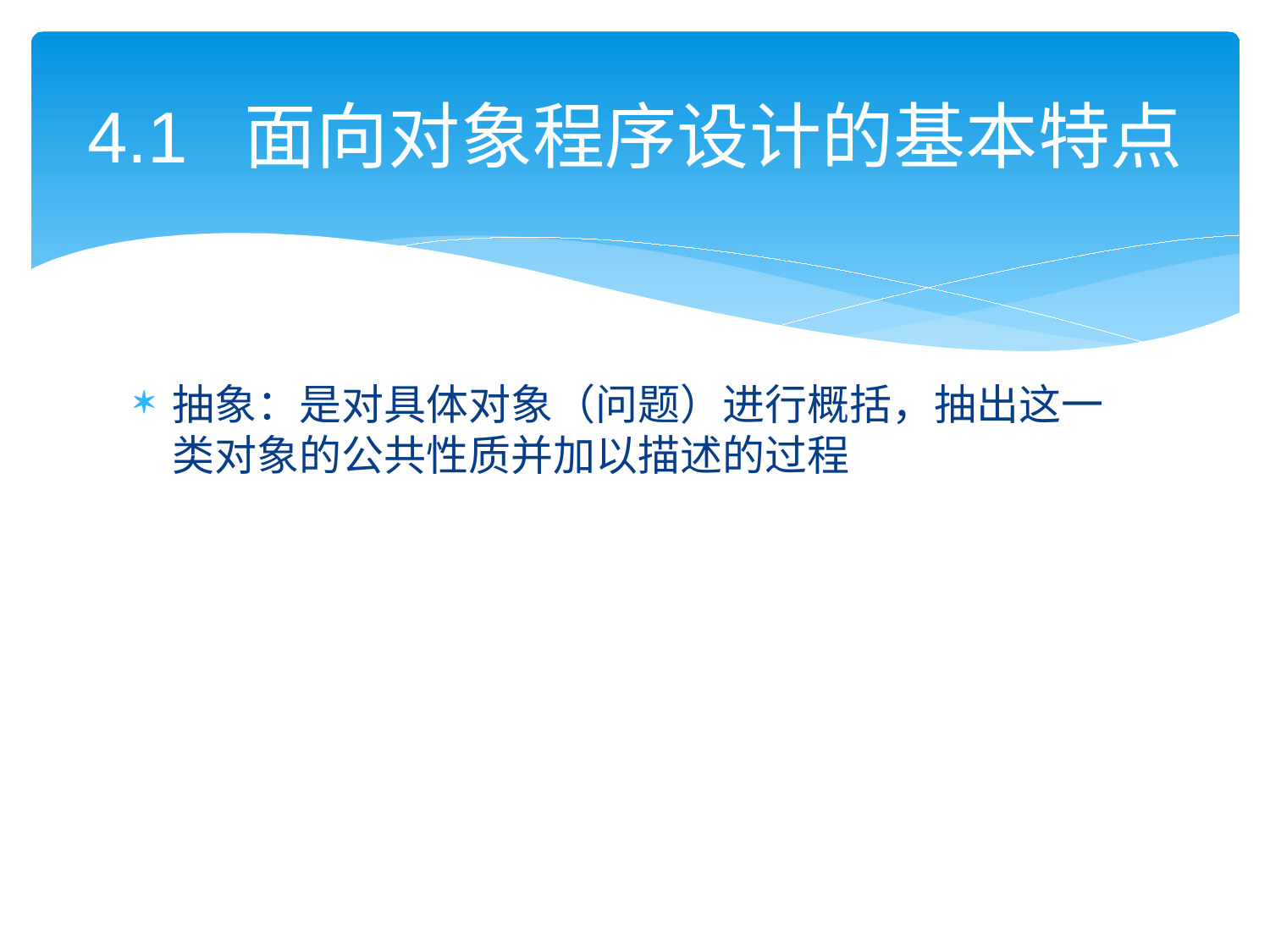

# 4.1  面向对象程序设计的基本特点
抽象：是对具体对象（问题）进行概括，抽出这一类对象的公共性质并加以描述的过程